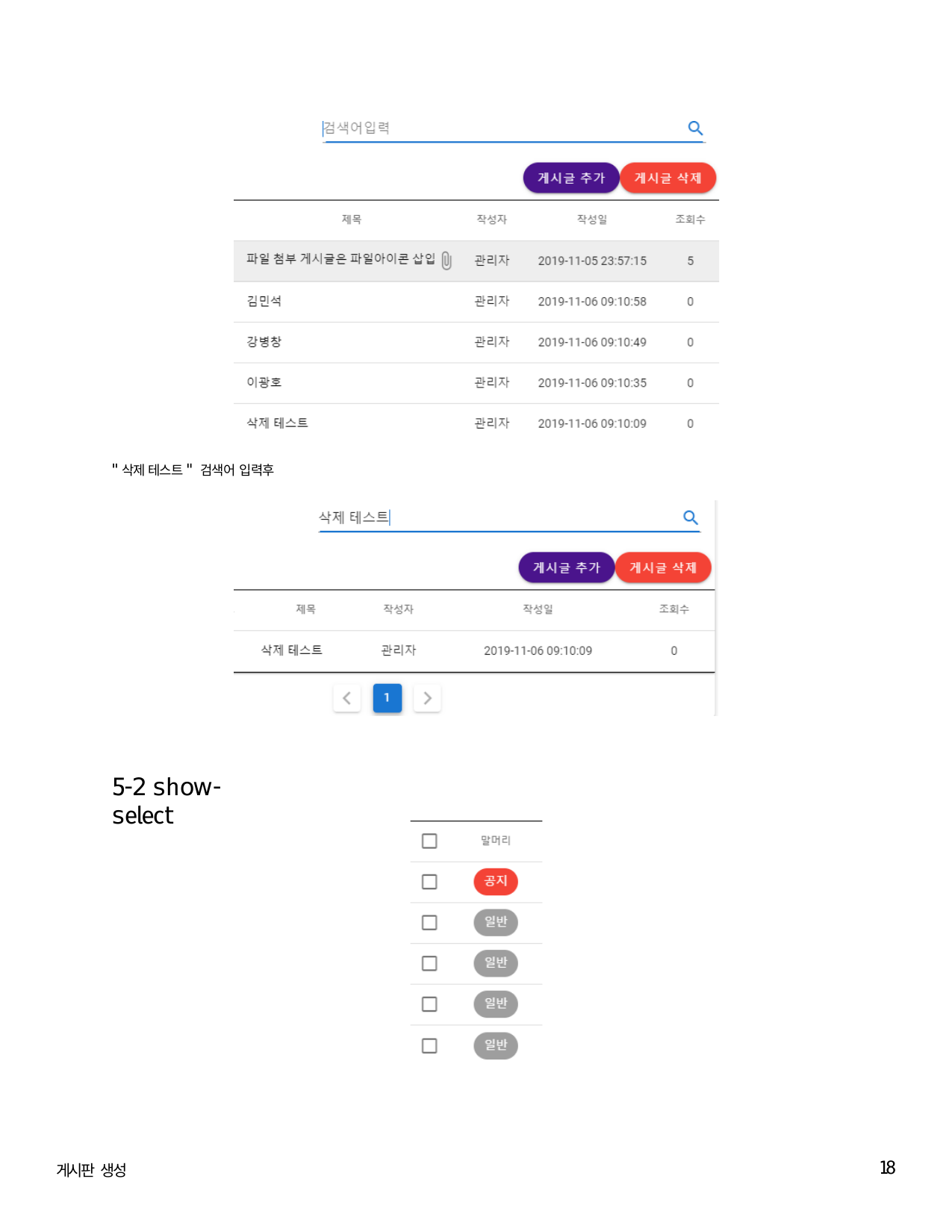

"삭제 테스트" 검색어 입력후

5-2 show-select

18
게시판 생성